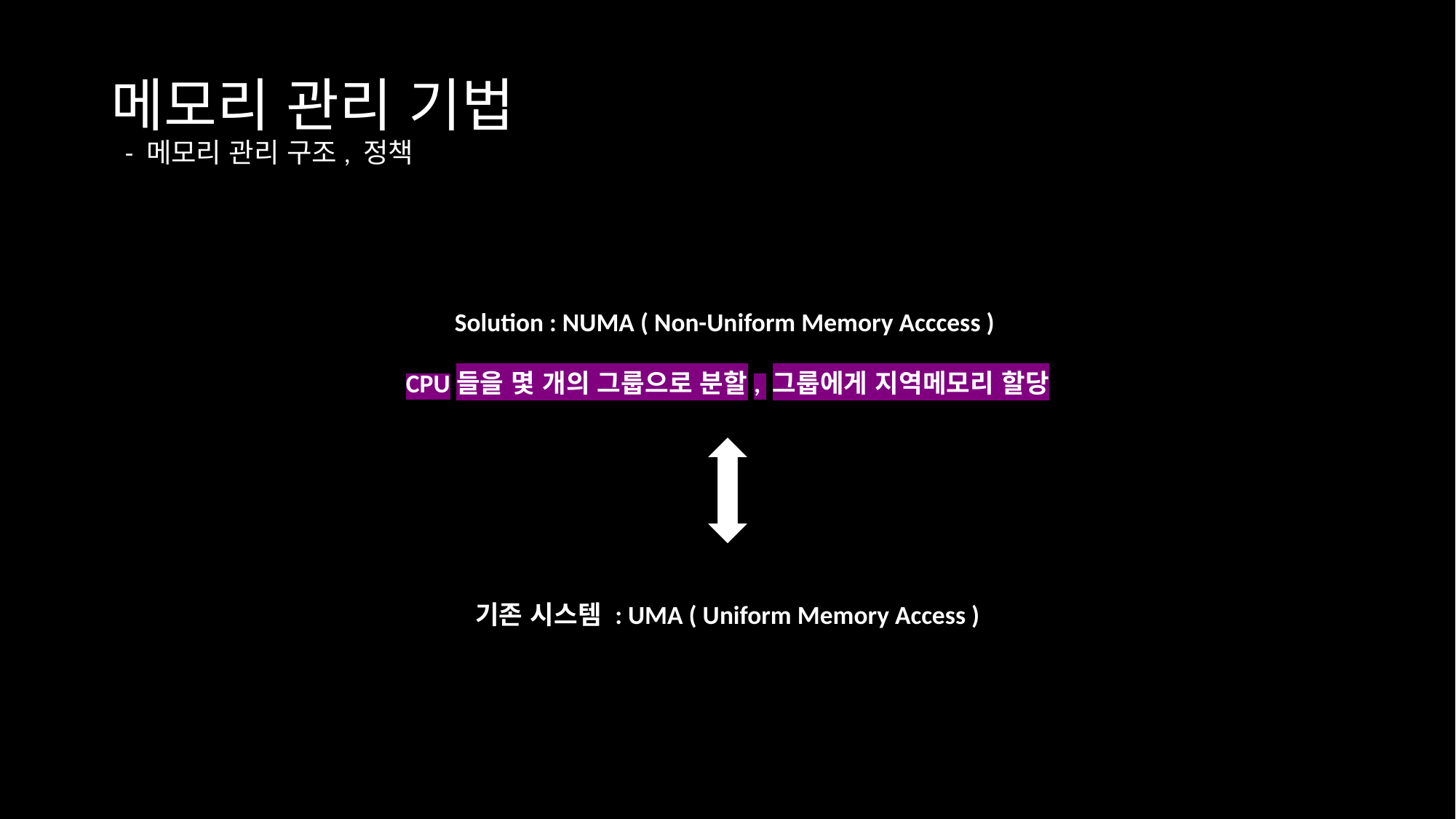

# 메모리 관리 기법 - 메모리 관리 구조, 정책
Solution : NUMA ( Non-Uniform Memory Acccess )
CPU들을 몇 개의 그룹으로 분할, 그룹에게 지역메모리 할당

기존 시스템 : UMA ( Uniform Memory Access )